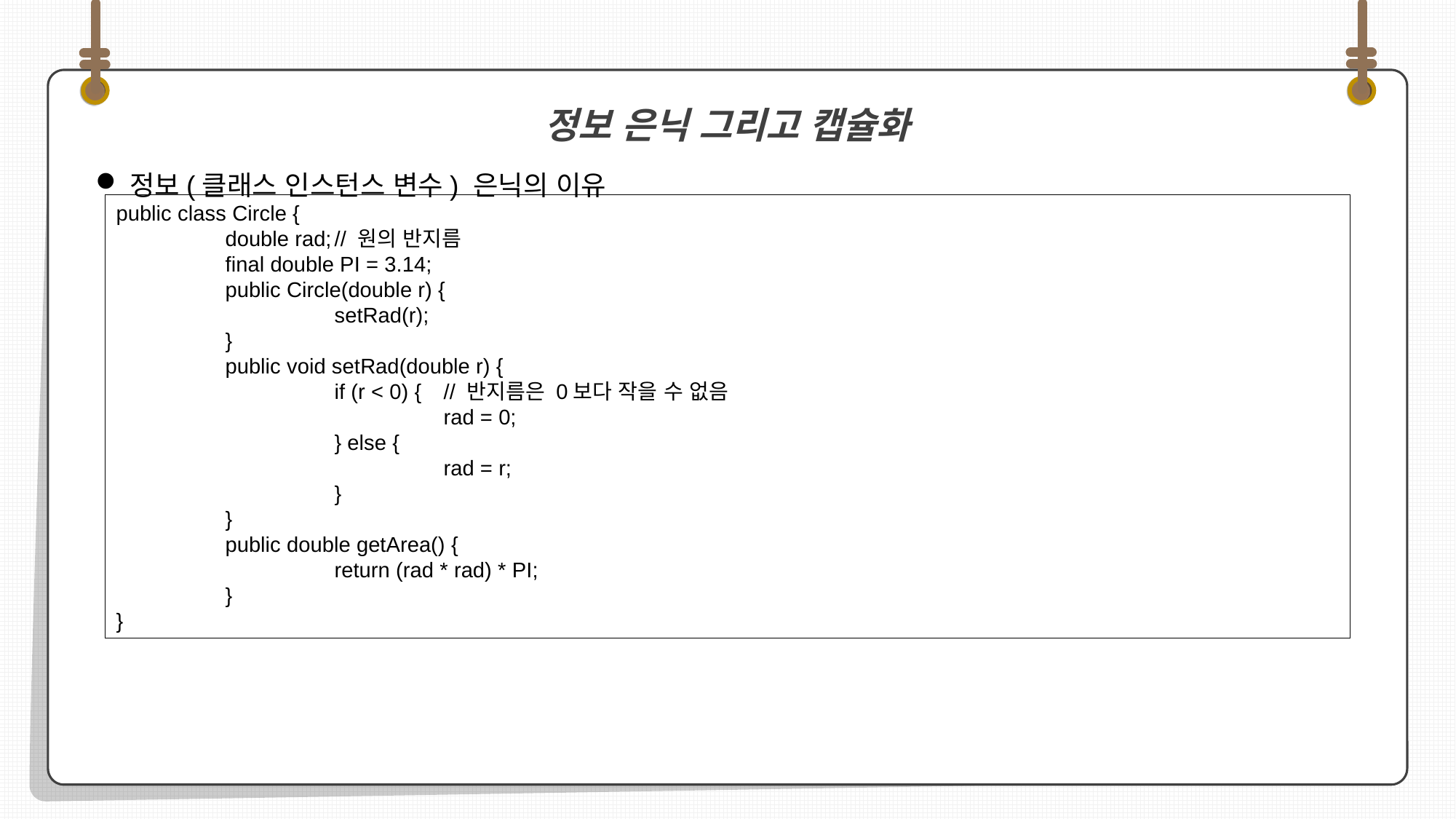

정보(클래스 인스턴스 변수) 은닉의 이유
정보 은닉 그리고 캡슐화

public class Circle {
	double rad;	// 원의 반지름
	final double PI = 3.14;
	public Circle(double r) {
		setRad(r);
	}
	public void setRad(double r) {
		if (r < 0) {	// 반지름은 0보다 작을 수 없음
			rad = 0;
 		} else {
			rad = r;
		}
	}
	public double getArea() {
		return (rad * rad) * PI;
	}
}